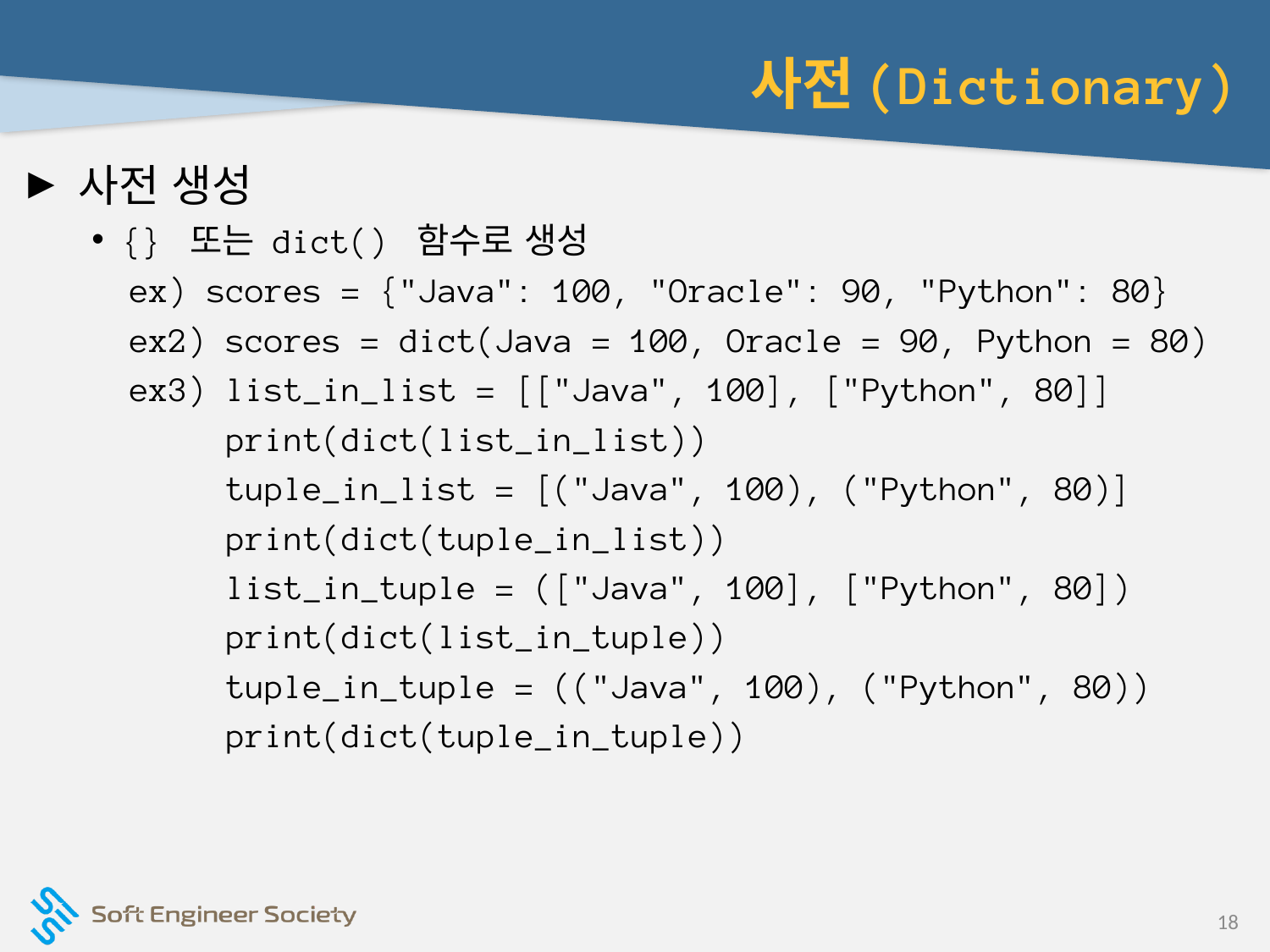

# 사전(Dictionary)
사전 생성
{} 또는 dict() 함수로 생성
  ex) scores = {"Java": 100, "Oracle": 90, "Python": 80}
  ex2) scores = dict(Java = 100, Oracle = 90, Python = 80)
  ex3) list_in_list = [["Java", 100], ["Python", 80]]
       print(dict(list_in_list))
       tuple_in_list = [("Java", 100), ("Python", 80)]
       print(dict(tuple_in_list))
       list_in_tuple = (["Java", 100], ["Python", 80])
       print(dict(list_in_tuple))
       tuple_in_tuple = (("Java", 100), ("Python", 80))
       print(dict(tuple_in_tuple))
18